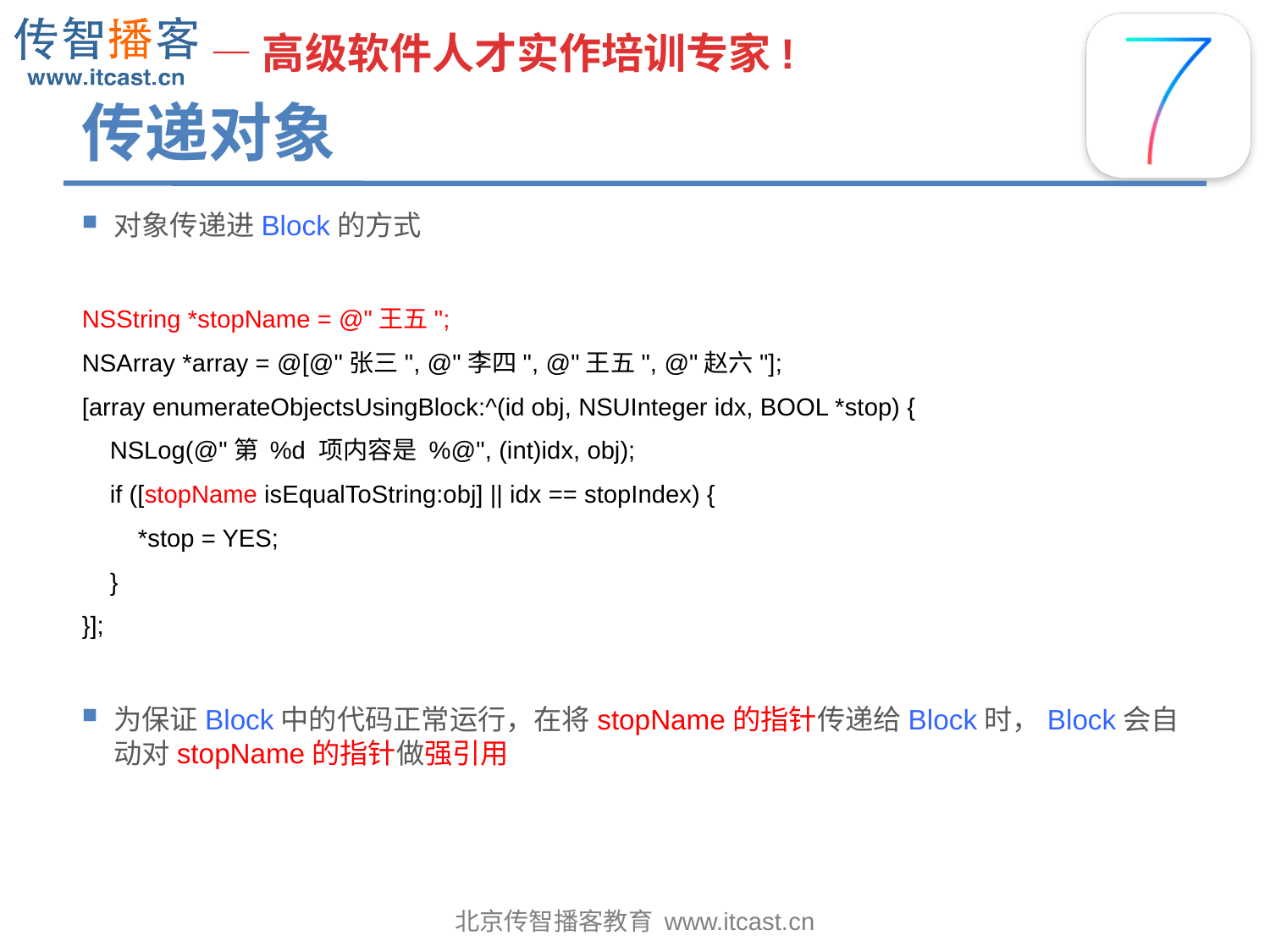

# 传递对象
对象传递进Block的方式

NSString *stopName = @"王五";
NSArray *array = @[@"张三", @"李四", @"王五", @"赵六"];
[array enumerateObjectsUsingBlock:^(id obj, NSUInteger idx, BOOL *stop) {
    NSLog(@"第 %d 项内容是 %@", (int)idx, obj);
    if ([stopName isEqualToString:obj] || idx == stopIndex) {
        *stop = YES;
    }
}];

为保证Block中的代码正常运行，在将stopName的指针传递给Block时，Block会自动对stopName的指针做强引用